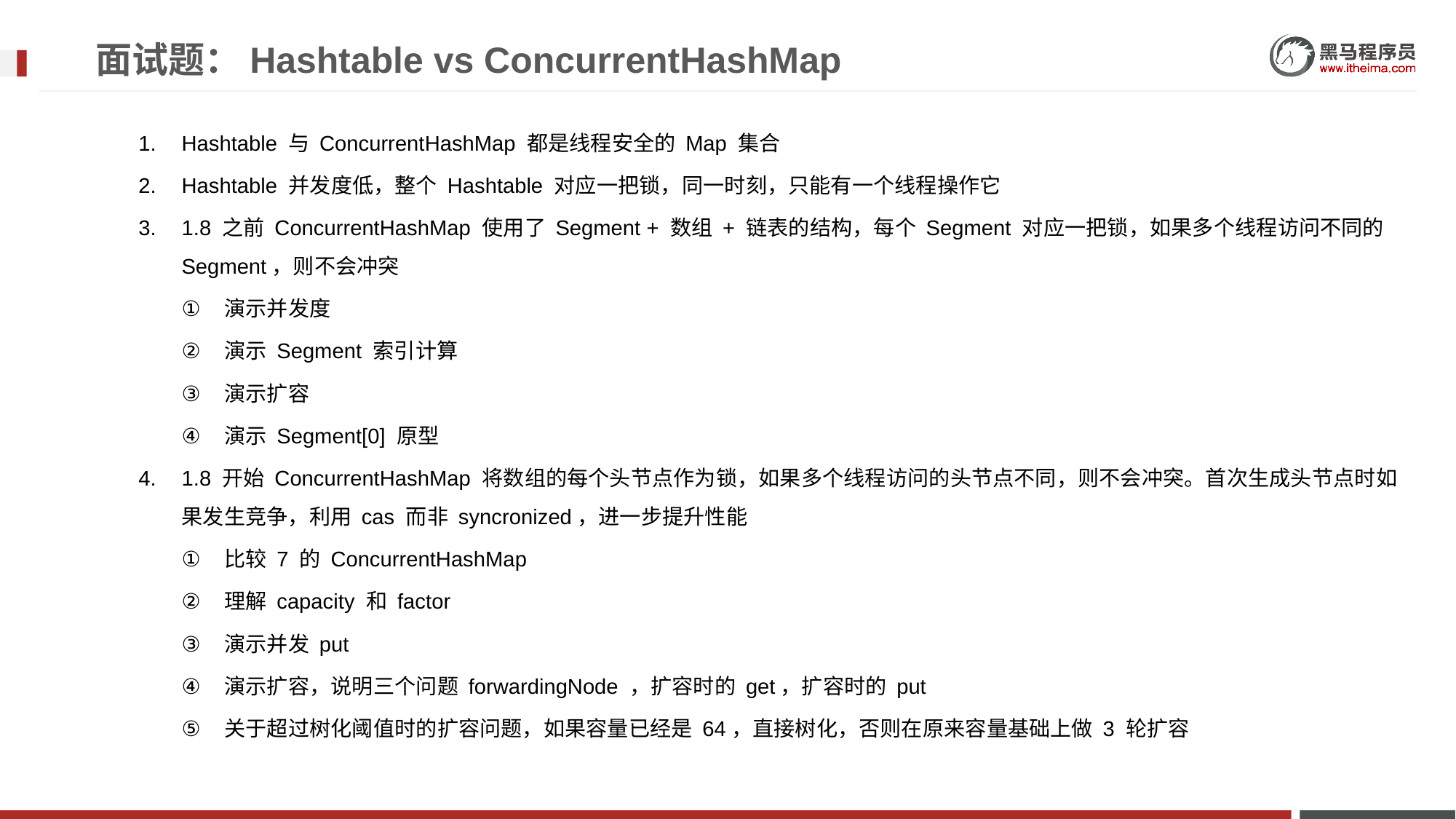

# 面试题：Hashtable vs ConcurrentHashMap
Hashtable 与 ConcurrentHashMap 都是线程安全的 Map 集合
Hashtable 并发度低，整个 Hashtable 对应一把锁，同一时刻，只能有一个线程操作它
1.8 之前 ConcurrentHashMap 使用了 Segment + 数组 + 链表的结构，每个 Segment 对应一把锁，如果多个线程访问不同的 Segment，则不会冲突
演示并发度
演示 Segment 索引计算
演示扩容
演示 Segment[0] 原型
1.8 开始 ConcurrentHashMap 将数组的每个头节点作为锁，如果多个线程访问的头节点不同，则不会冲突。首次生成头节点时如果发生竞争，利用 cas 而非 syncronized，进一步提升性能
比较 7 的 ConcurrentHashMap
理解 capacity 和 factor
演示并发 put
演示扩容，说明三个问题 forwardingNode ，扩容时的 get，扩容时的 put
关于超过树化阈值时的扩容问题，如果容量已经是 64，直接树化，否则在原来容量基础上做 3 轮扩容